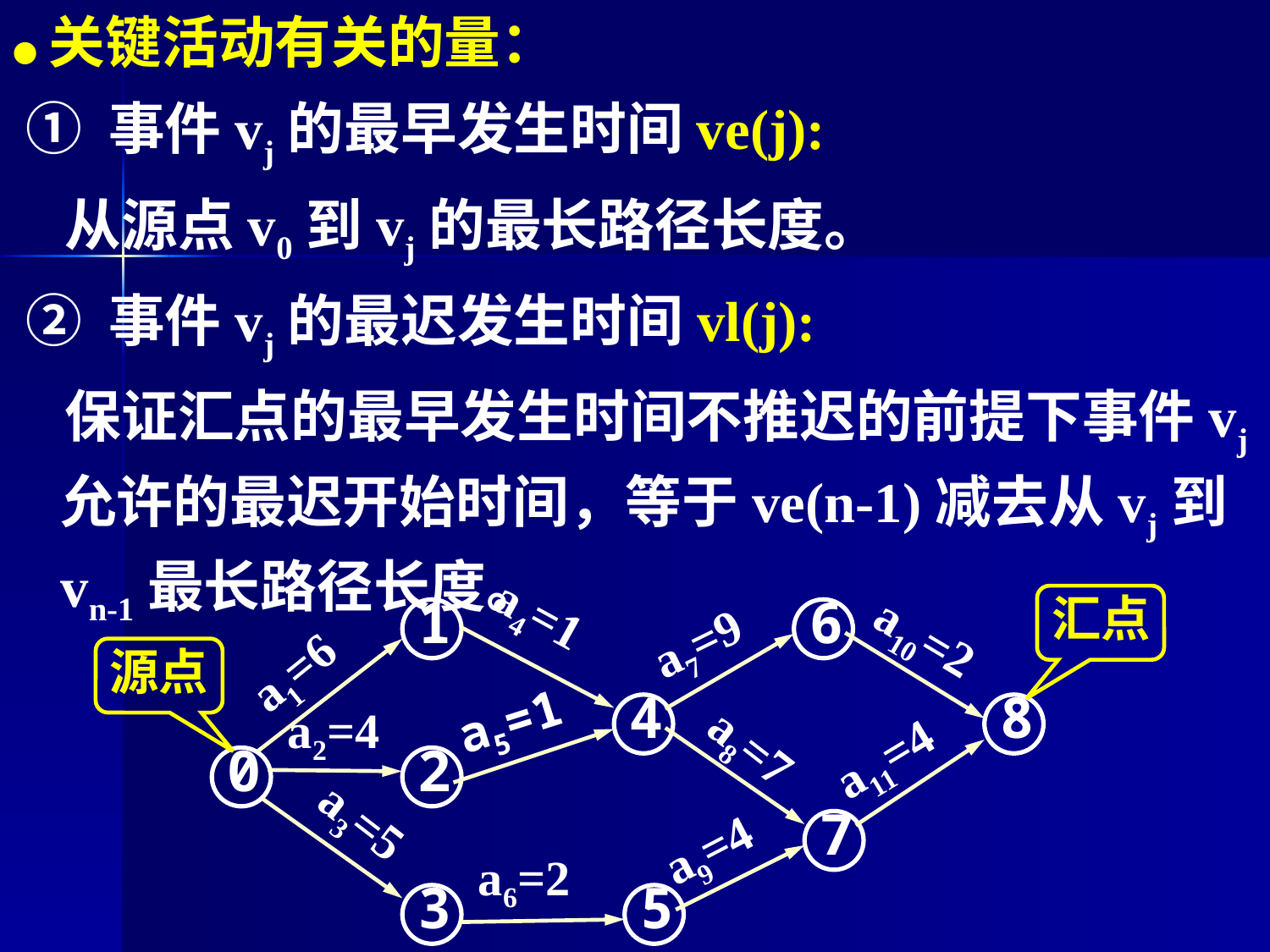

● 关键活动有关的量：
 ① 事件vj的最早发生时间ve(j):
   从源点v0到vj的最长路径长度。
 ② 事件vj的最迟发生时间vl(j):
   保证汇点的最早发生时间不推迟的前提下事件vj允许的最迟开始时间，等于ve(n-1)减去从vj到vn-1最长路径长度。

1

6

汇点

a7=9
a4=1
a10=2
a1=6

源点

4

8

a5=1
a2=4
a11=4
0

2

a8=7

7

a9=4

a3=5
a6=2

3

5